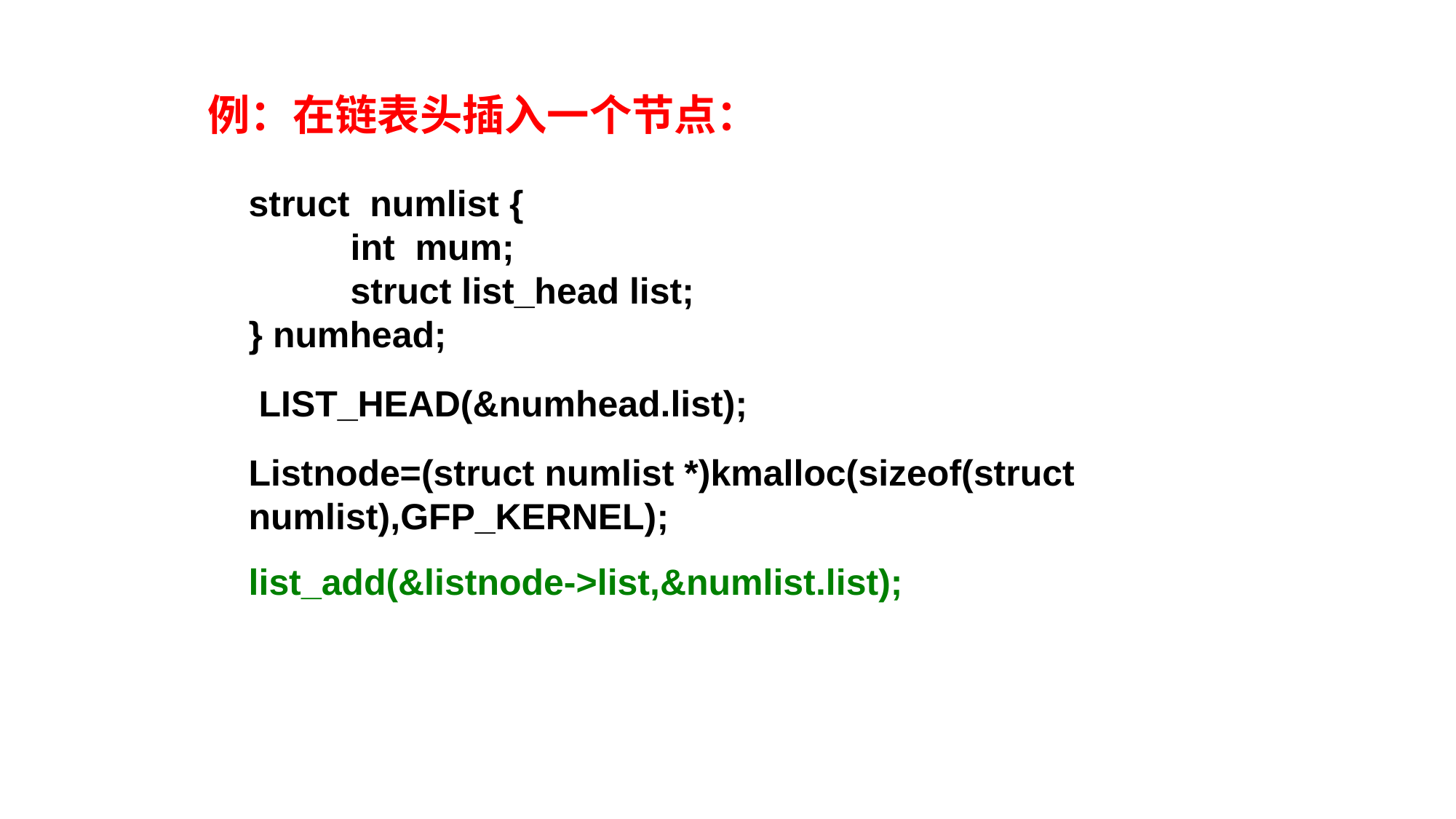

例：在链表头插入一个节点：
struct  numlist {
          int  mum;
          struct list_head list;
} numhead;

 LIST_HEAD(&numhead.list);

Listnode=(struct numlist *)kmalloc(sizeof(struct numlist),GFP_KERNEL);

list_add(&listnode->list,&numlist.list);